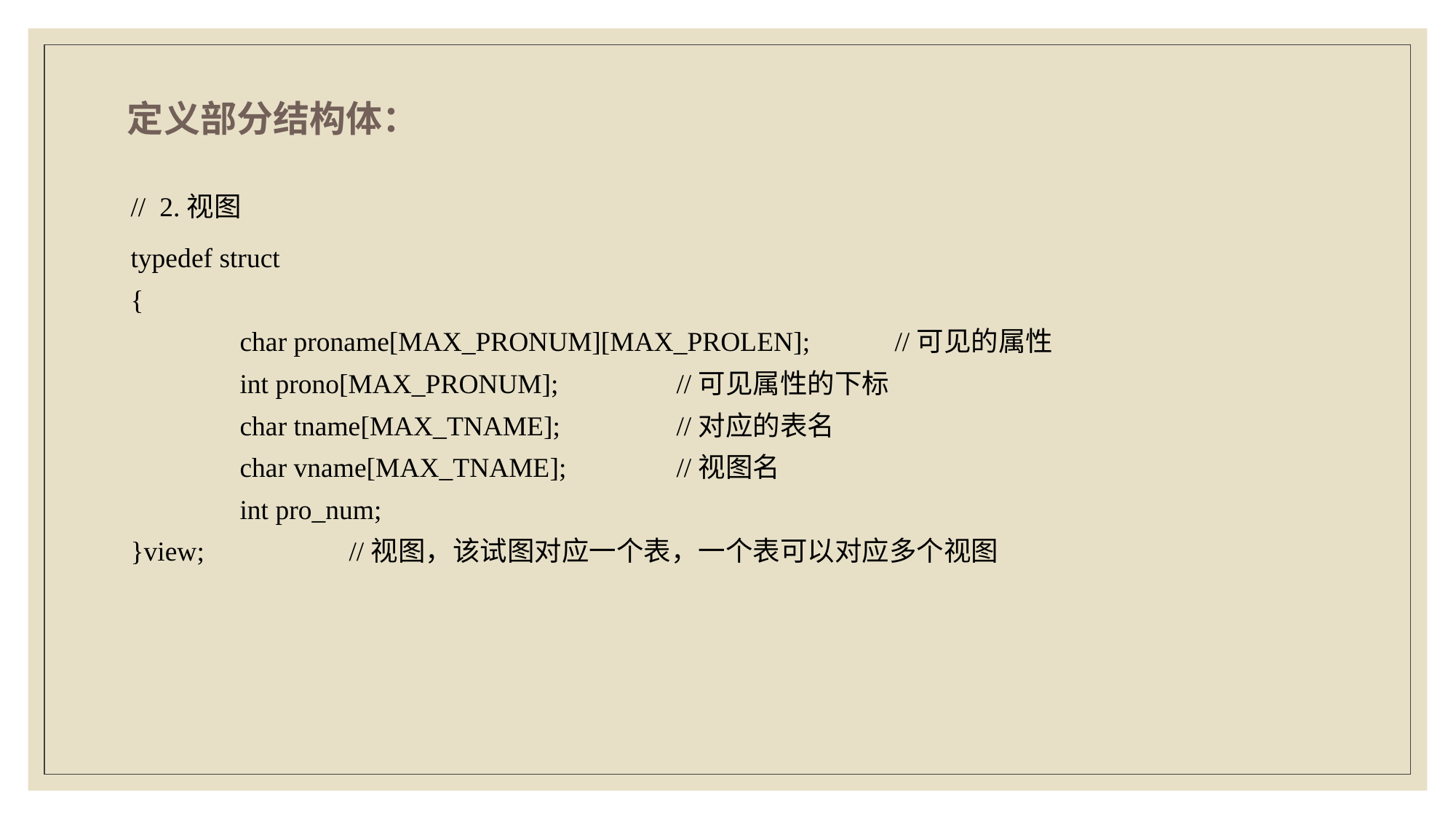

定义部分结构体：
//  2.视图
typedef struct
{
	char proname[MAX_PRONUM][MAX_PROLEN];	//可见的属性
	int prono[MAX_PRONUM];		//可见属性的下标
	char tname[MAX_TNAME];		//对应的表名
	char vname[MAX_TNAME];		//视图名
	int pro_num;
}view;		//视图，该试图对应一个表，一个表可以对应多个视图